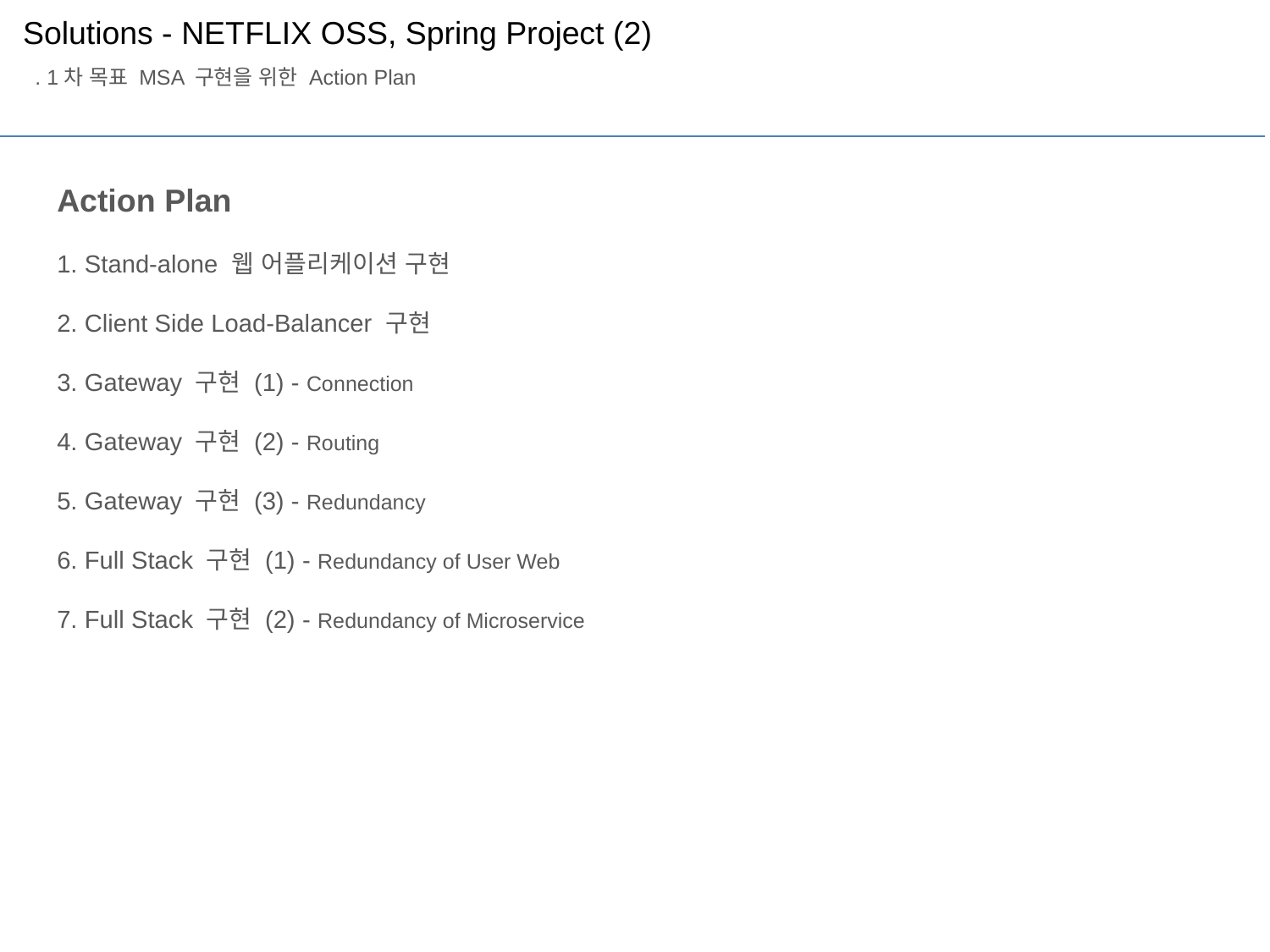

Solutions - NETFLIX OSS, Spring Project (2)
. 1차 목표 MSA 구현을 위한 Action Plan
Action Plan

1. Stand-alone 웹 어플리케이션 구현

2. Client Side Load-Balancer 구현

3. Gateway 구현 (1) - Connection

4. Gateway 구현 (2) - Routing

5. Gateway 구현 (3) - Redundancy

6. Full Stack 구현 (1) - Redundancy of User Web

7. Full Stack 구현 (2) - Redundancy of Microservice